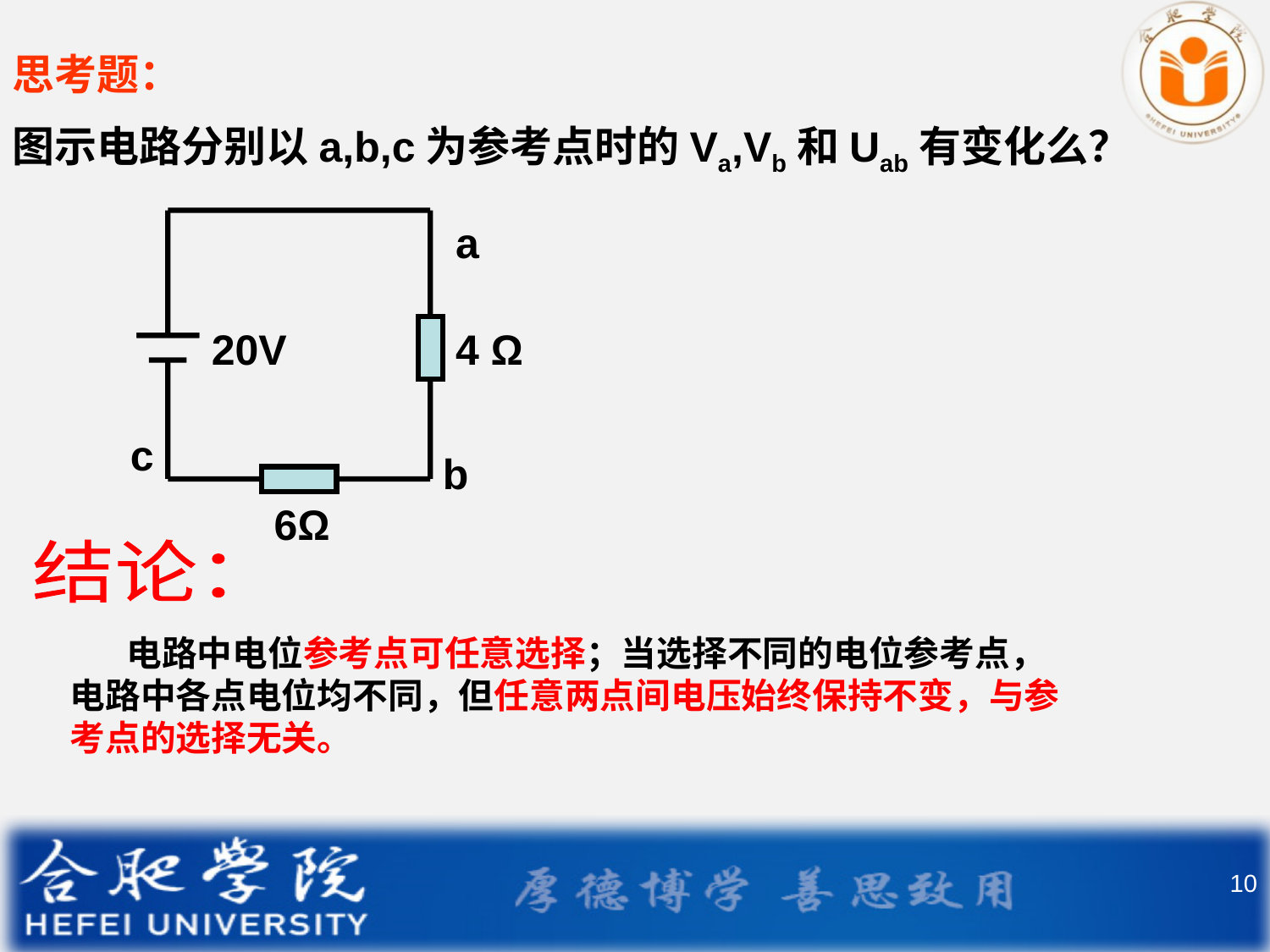

思考题：
图示电路分别以a,b,c为参考点时的Va,Vb和Uab有变化么？

20V

4 Ω

6Ω
a
c
b
结论：
      电路中电位参考点可任意选择；当选择不同的电位参考点，
电路中各点电位均不同，但任意两点间电压始终保持不变，与参
考点的选择无关。
10